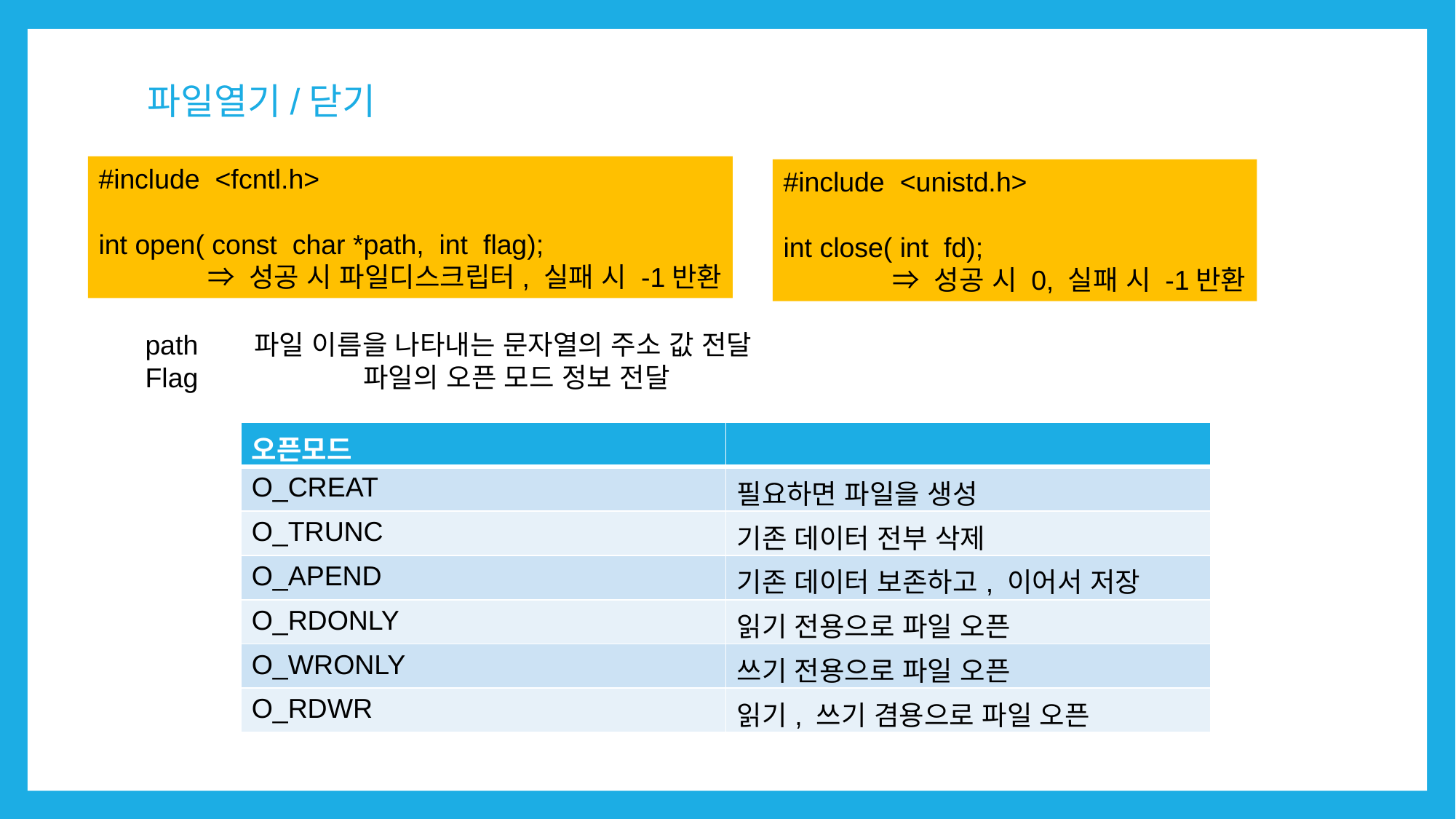

# 파일열기/닫기
#include  <fcntl.h>

int open( const  char *path,  int  flag);
	⇒ 성공 시 파일디스크립터, 실패 시 -1반환
#include  <unistd.h>

int close( int  fd);
	⇒ 성공 시 0, 실패 시 -1반환
path	파일 이름을 나타내는 문자열의 주소 값 전달
Flag		파일의 오픈 모드 정보 전달
| 오픈모드 |  |
| --- | --- |
| O\_CREAT | 필요하면 파일을 생성 |
| O\_TRUNC | 기존 데이터 전부 삭제 |
| O\_APEND | 기존 데이터 보존하고, 이어서 저장 |
| O\_RDONLY | 읽기 전용으로 파일 오픈 |
| O\_WRONLY | 쓰기 전용으로 파일 오픈 |
| O\_RDWR | 읽기, 쓰기 겸용으로 파일 오픈 |